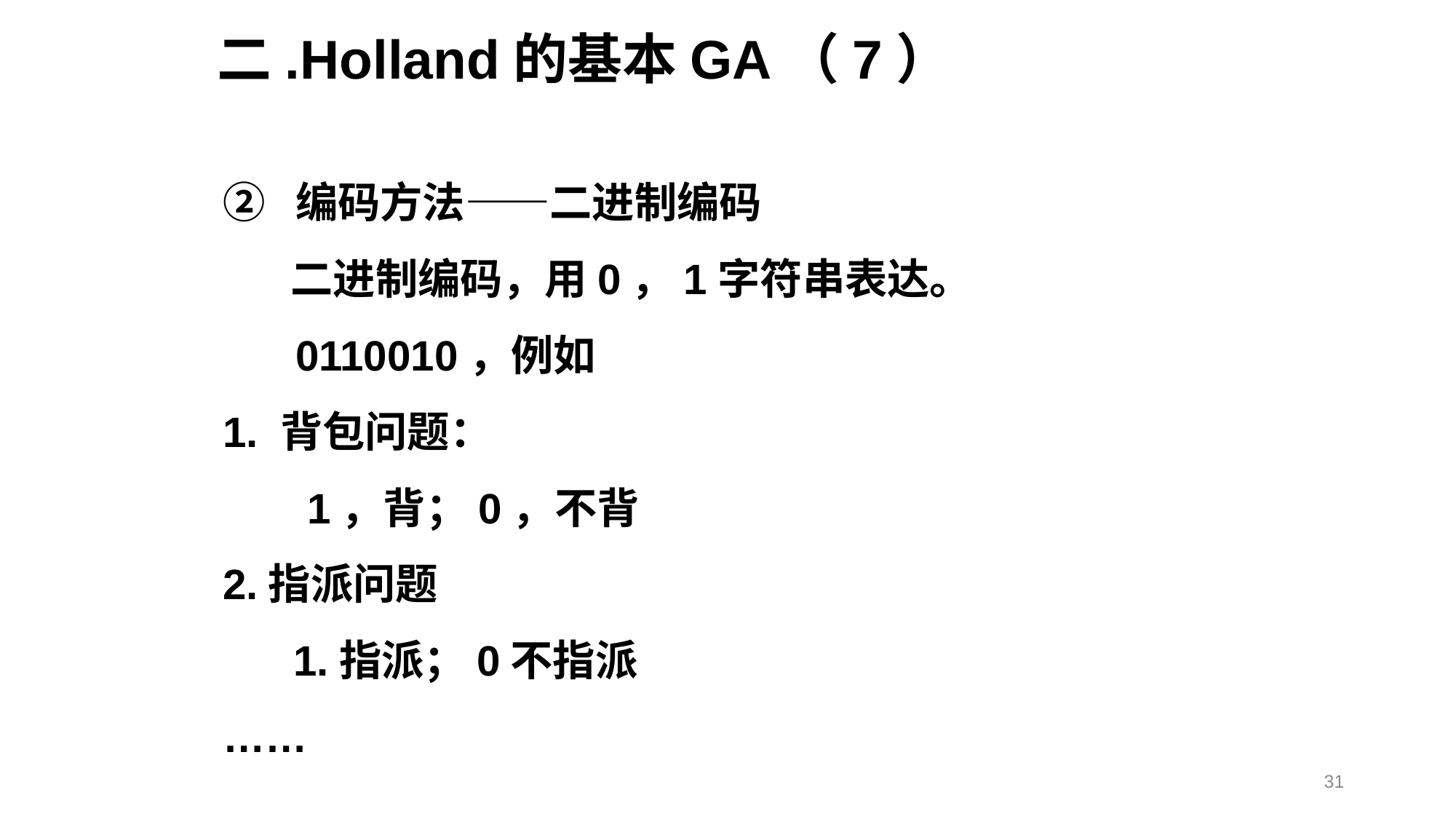

# 二.Holland的基本GA（7）
编码方法——二进制编码
      二进制编码，用0，1字符串表达。
	0110010，例如
1. 背包问题：
	 1，背；0，不背
2.指派问题
      1.指派；0不指派
……

31